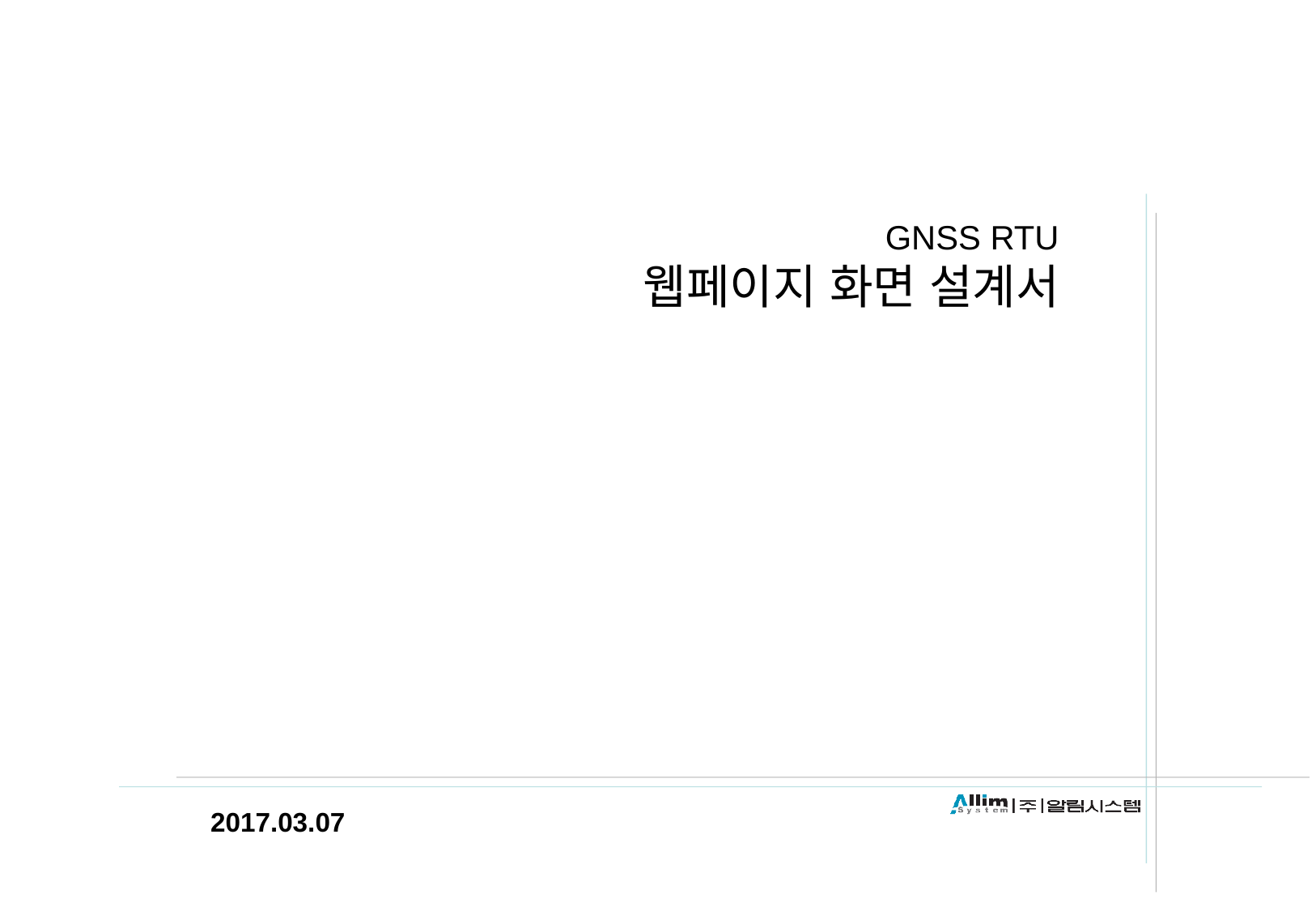

표지
GNSS RTU
웹페이지 화면 설계서
2017.03.07